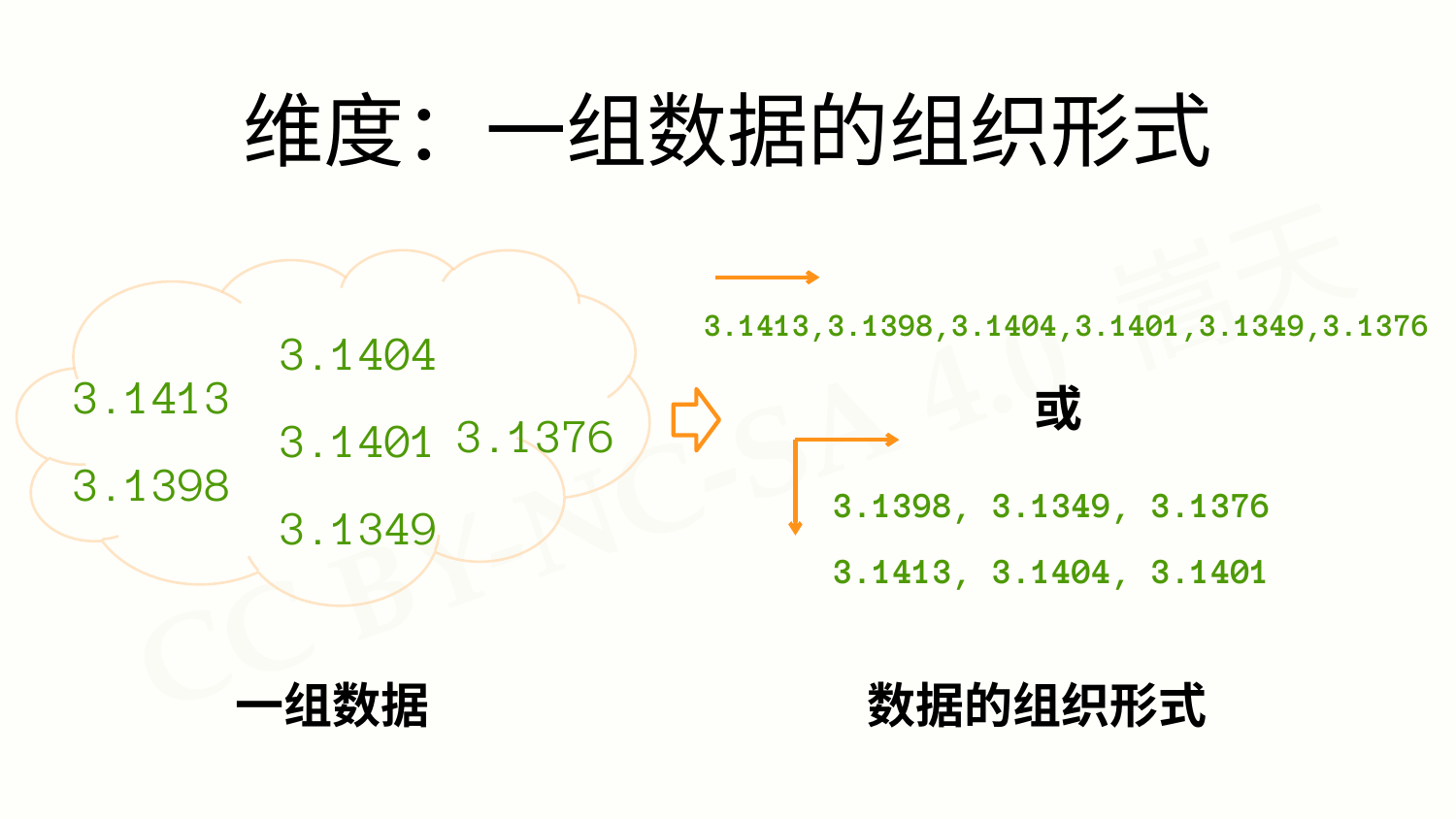

维度：一组数据的组织形式

3.1413,3.1398,3.1404,3.1401,3.1349,3.1376
3.1404
3.1401
3.1349
3.1413
3.1398
或
3.1376

3.1398, 3.1349, 3.1376
3.1413, 3.1404, 3.1401
一组数据
数据的组织形式